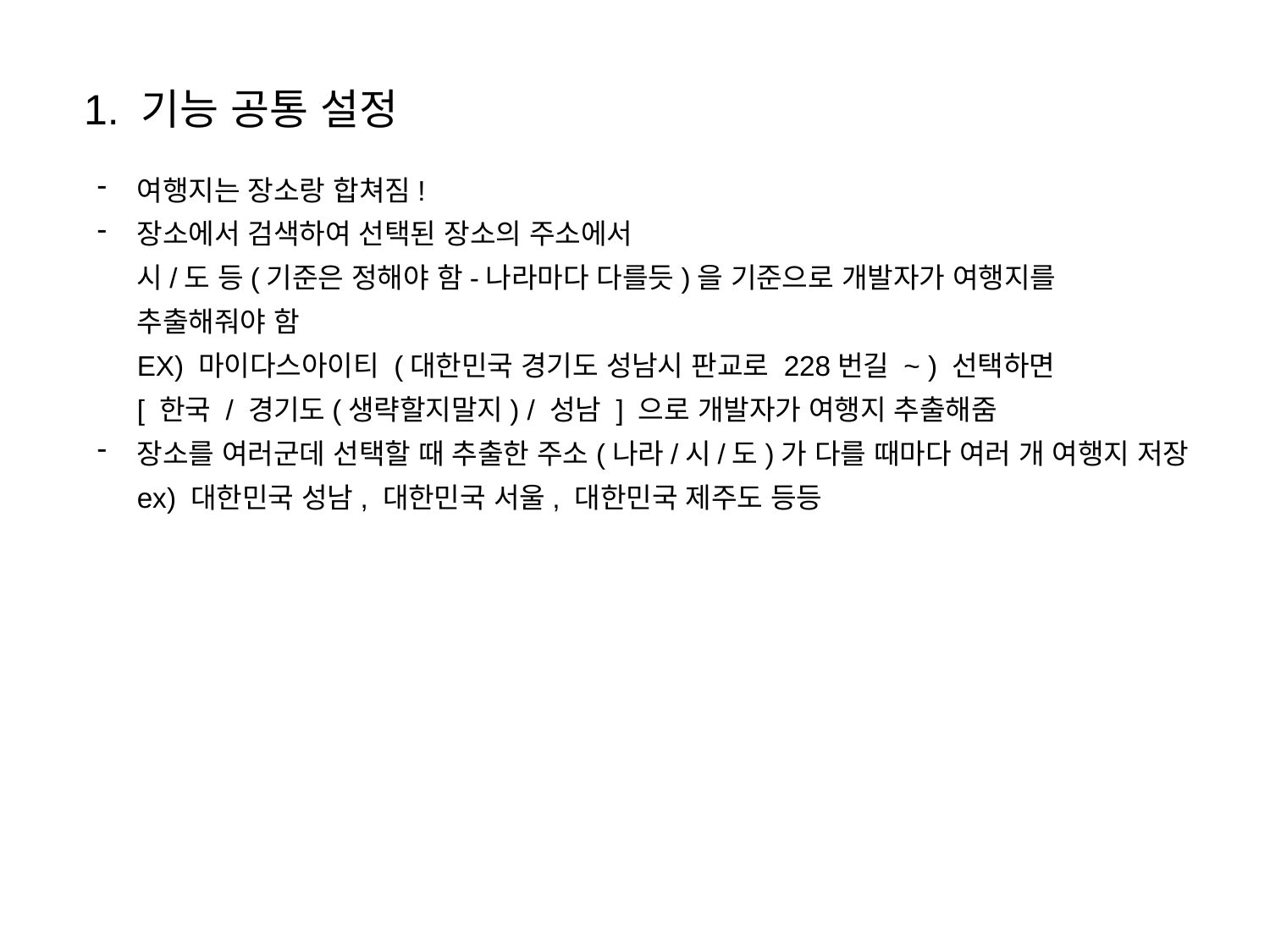

1. 기능 공통 설정
여행지는 장소랑 합쳐짐!
장소에서 검색하여 선택된 장소의 주소에서
시/도 등(기준은 정해야 함-나라마다 다를듯)을 기준으로 개발자가 여행지를 추출해줘야 함
EX) 마이다스아이티 (대한민국 경기도 성남시 판교로 228번길 ~ ) 선택하면
[ 한국 / 경기도(생략할지말지) / 성남 ] 으로 개발자가 여행지 추출해줌
장소를 여러군데 선택할 때 추출한 주소(나라/시/도)가 다를 때마다 여러 개 여행지 저장
ex) 대한민국 성남, 대한민국 서울, 대한민국 제주도 등등